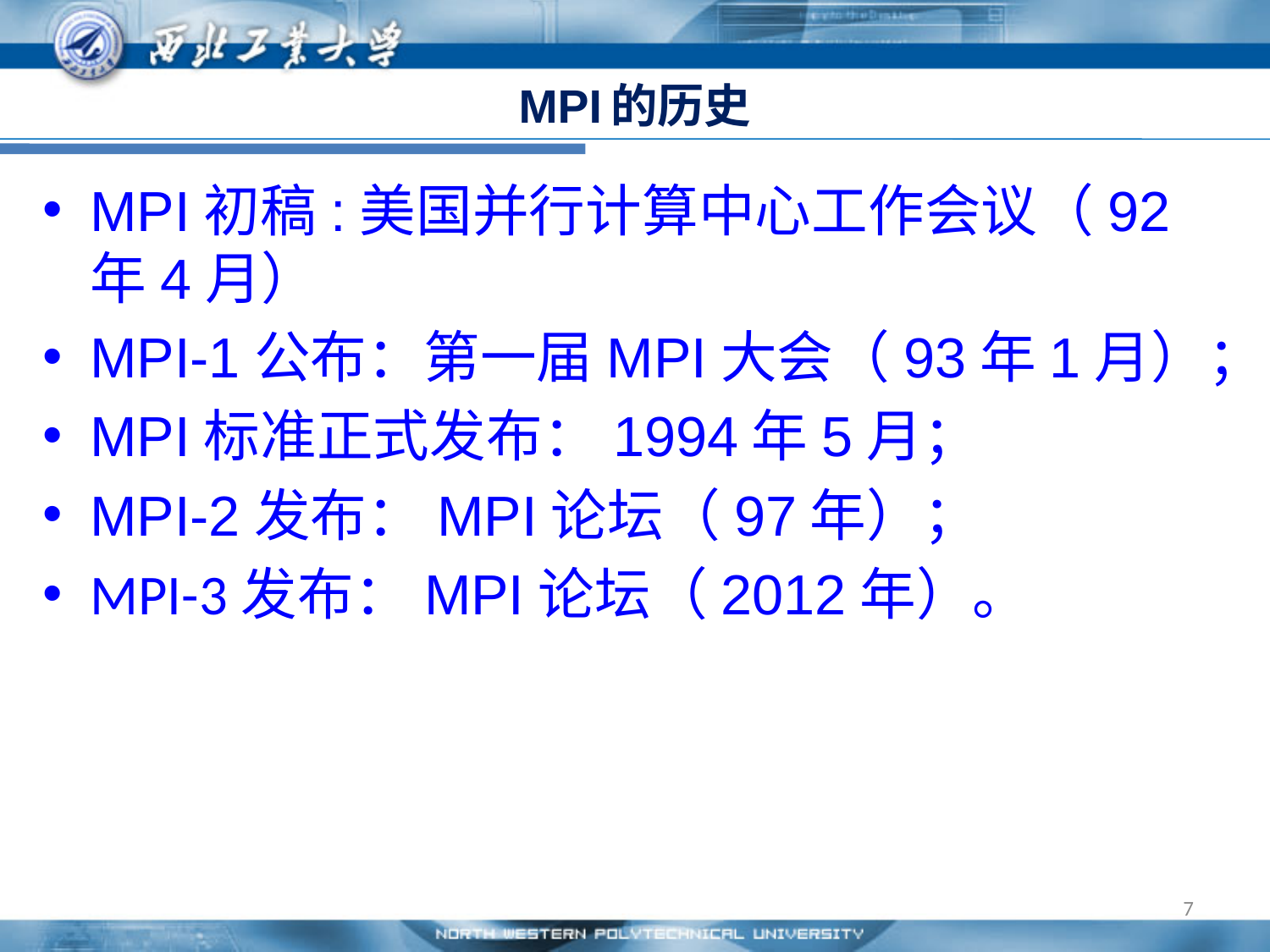

# MPI的历史
MPI初稿:美国并行计算中心工作会议（92年4月）
MPI-1公布：第一届MPI大会（93年1月）；
MPI标准正式发布：1994年5月；
MPI-2发布：MPI论坛（97年）；
MPI-3发布：MPI论坛（2012年）。
7